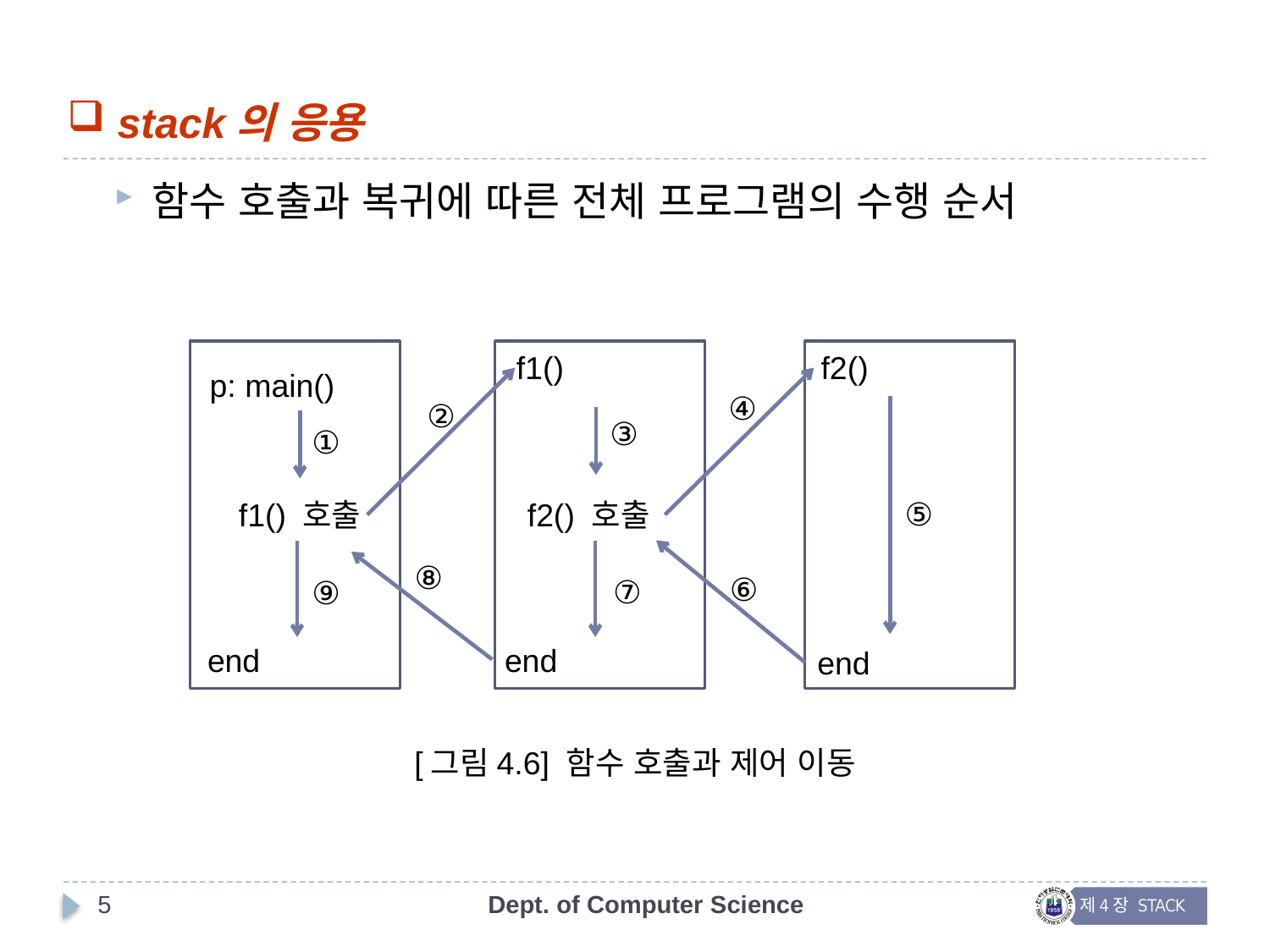

stack의 응용
함수 호출과 복귀에 따른 전체 프로그램의 수행 순서

 f1()
f2()
p: main()
④
②
⑤
③
①
f1() 호출
f2() 호출
⑨
⑦
⑥
⑧
end
end
end
[그림4.6] 함수 호출과 제어 이동
5
Dept. of Computer Science